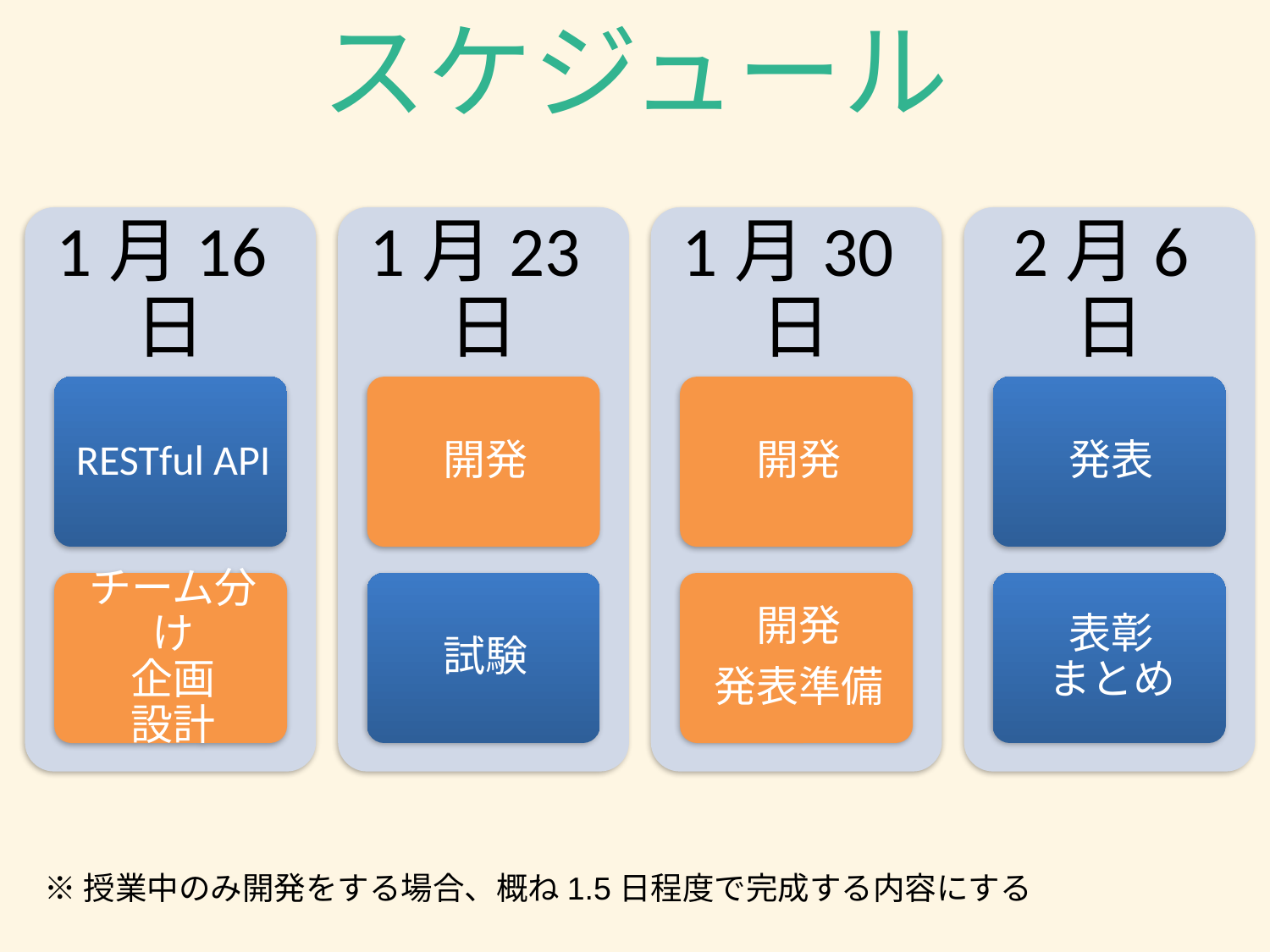

# スケジュール

1月16日
RESTful API
チーム分け
企画
設計
1月23日
開発
試験
1月30日
開発
開発
発表準備
2月6日
発表
表彰
まとめ

※授業中のみ開発をする場合、概ね1.5日程度で完成する内容にする